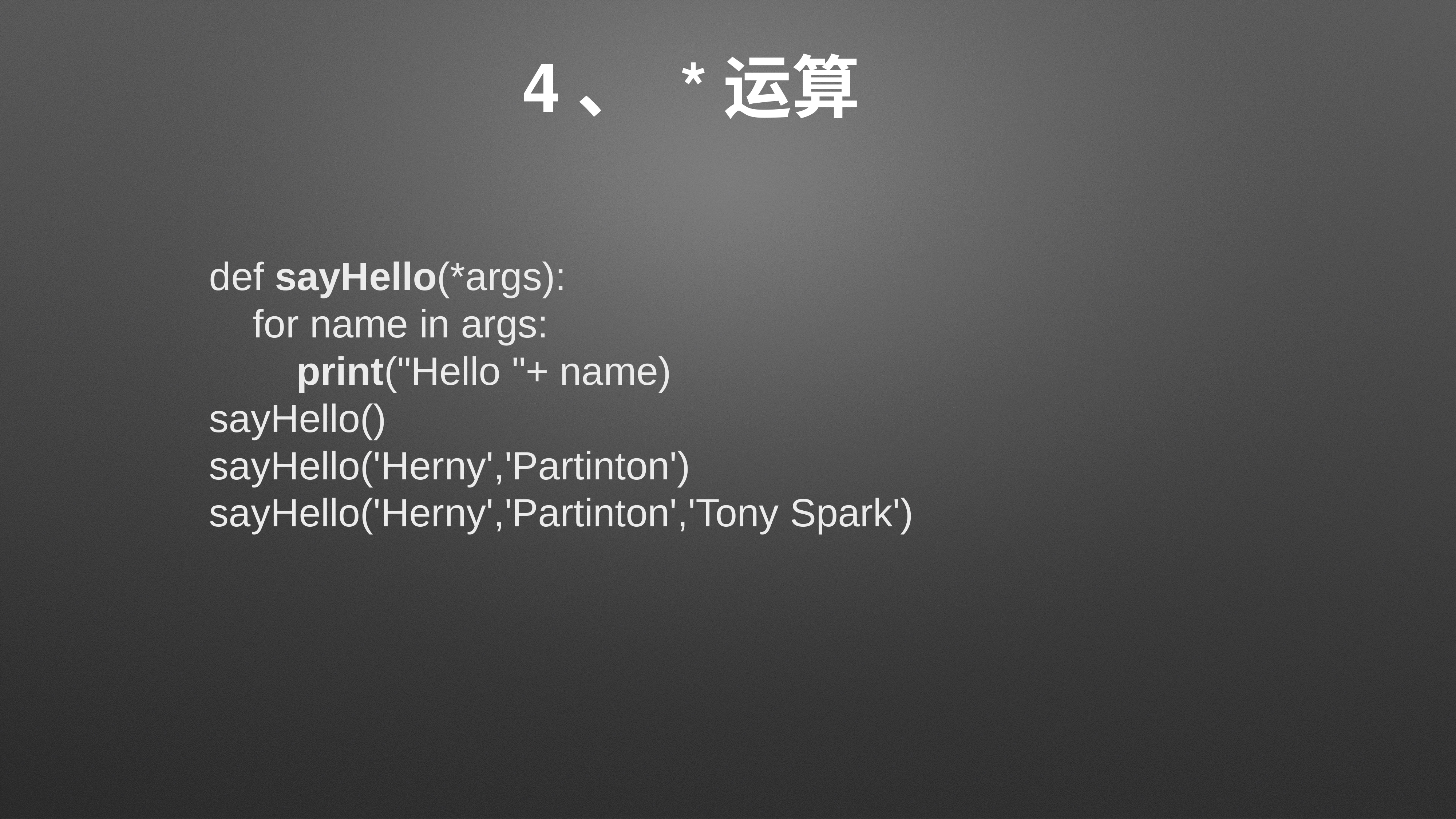

# 4、 *运算
def sayHello(*args):
    for name in args:
        print("Hello "+ name)
sayHello()
sayHello('Herny','Partinton')
sayHello('Herny','Partinton','Tony Spark')